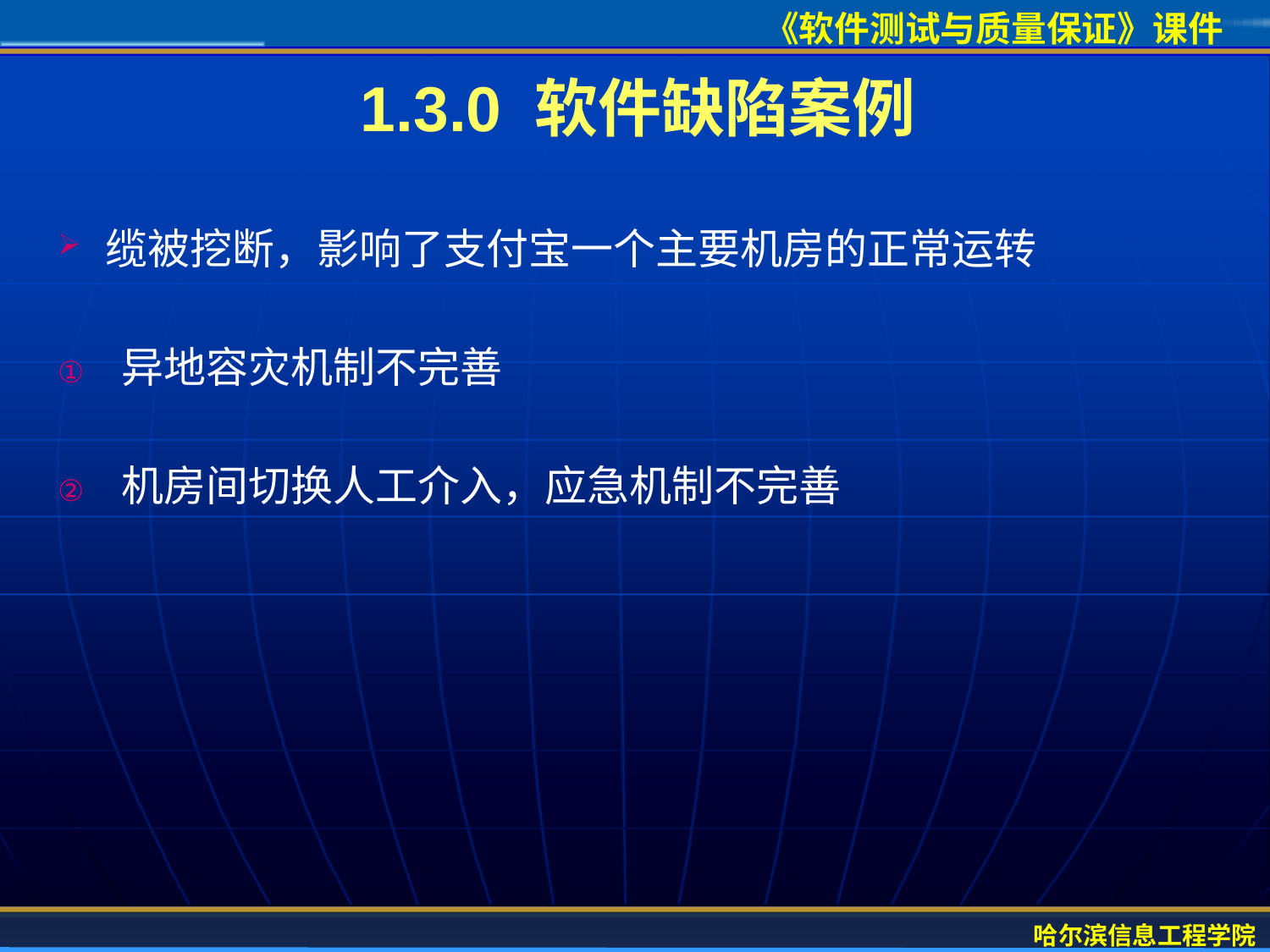

# 1.3.0 软件缺陷案例
缆被挖断，影响了支付宝一个主要机房的正常运转

异地容灾机制不完善

机房间切换人工介入，应急机制不完善